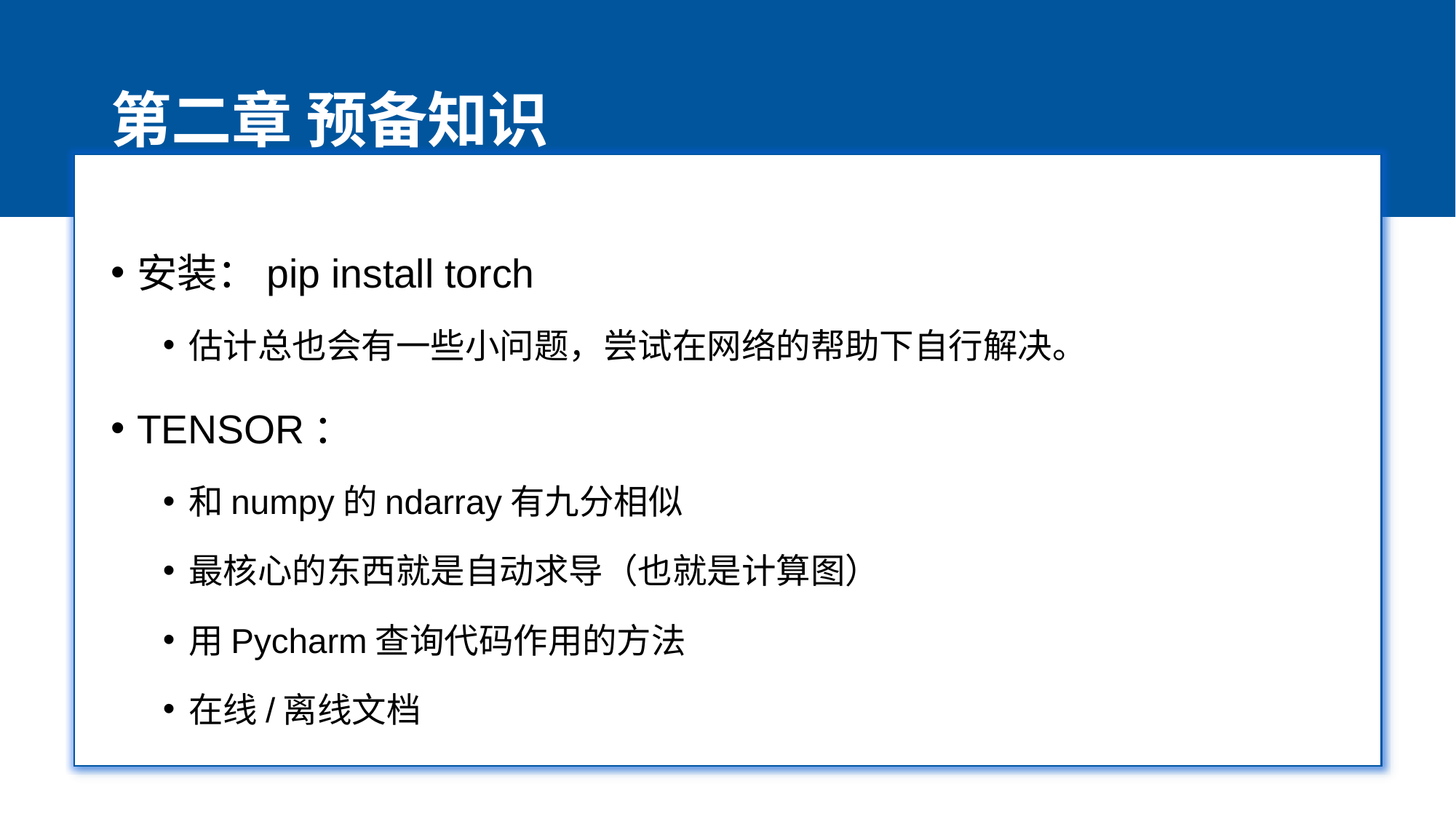

# 第二章 预备知识
安装：pip install torch
估计总也会有一些小问题，尝试在网络的帮助下自行解决。
TENSOR：
和numpy的ndarray有九分相似
最核心的东西就是自动求导（也就是计算图）
用Pycharm查询代码作用的方法
在线/离线文档